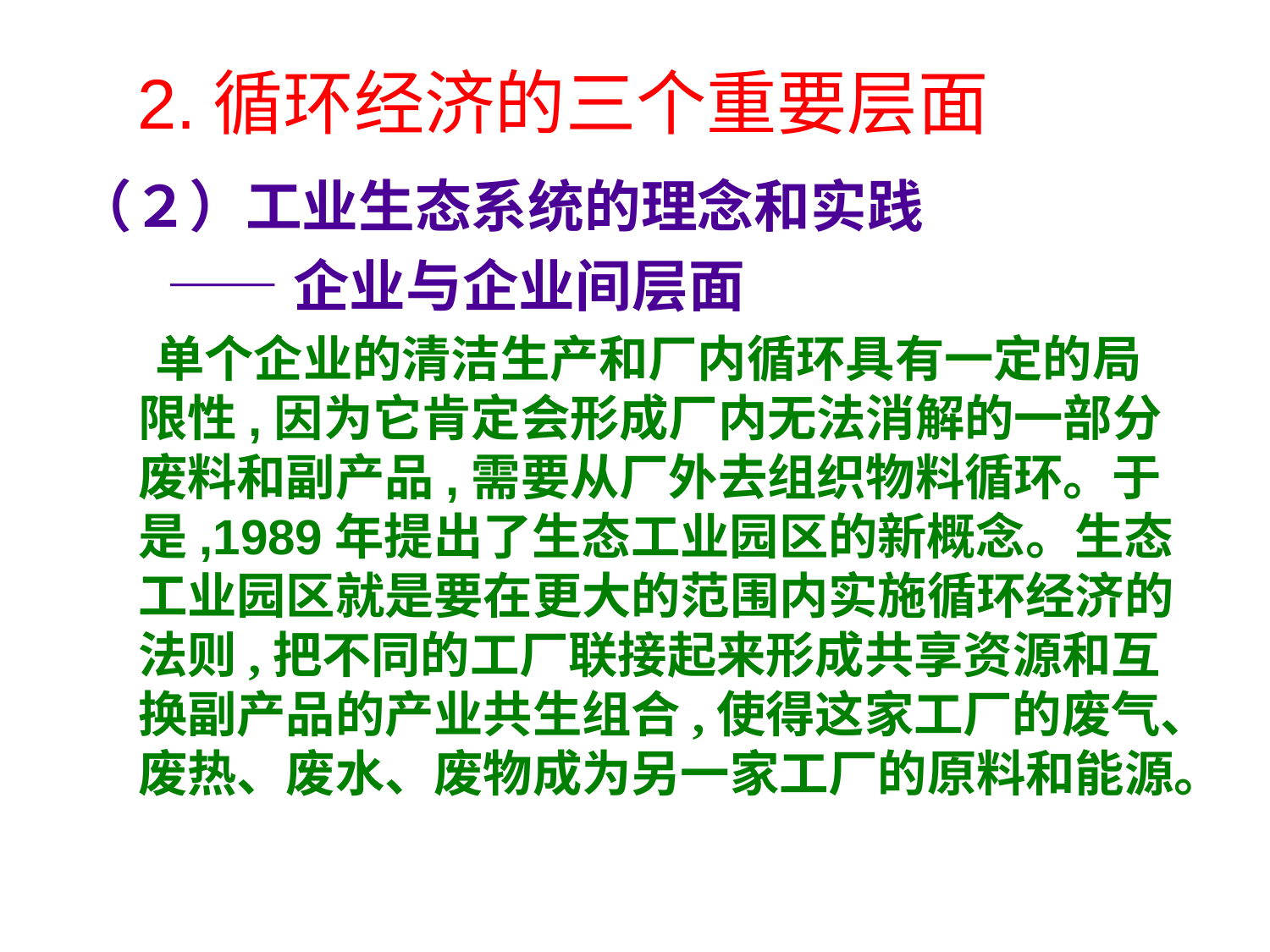

# 2.循环经济的三个重要层面
（２）工业生态系统的理念和实践
       ——企业与企业间层面
      单个企业的清洁生产和厂内循环具有一定的局限性,因为它肯定会形成厂内无法消解的一部分废料和副产品,需要从厂外去组织物料循环。于是,1989年提出了生态工业园区的新概念。生态工业园区就是要在更大的范围内实施循环经济的法则,把不同的工厂联接起来形成共享资源和互换副产品的产业共生组合,使得这家工厂的废气、废热、废水、废物成为另一家工厂的原料和能源。